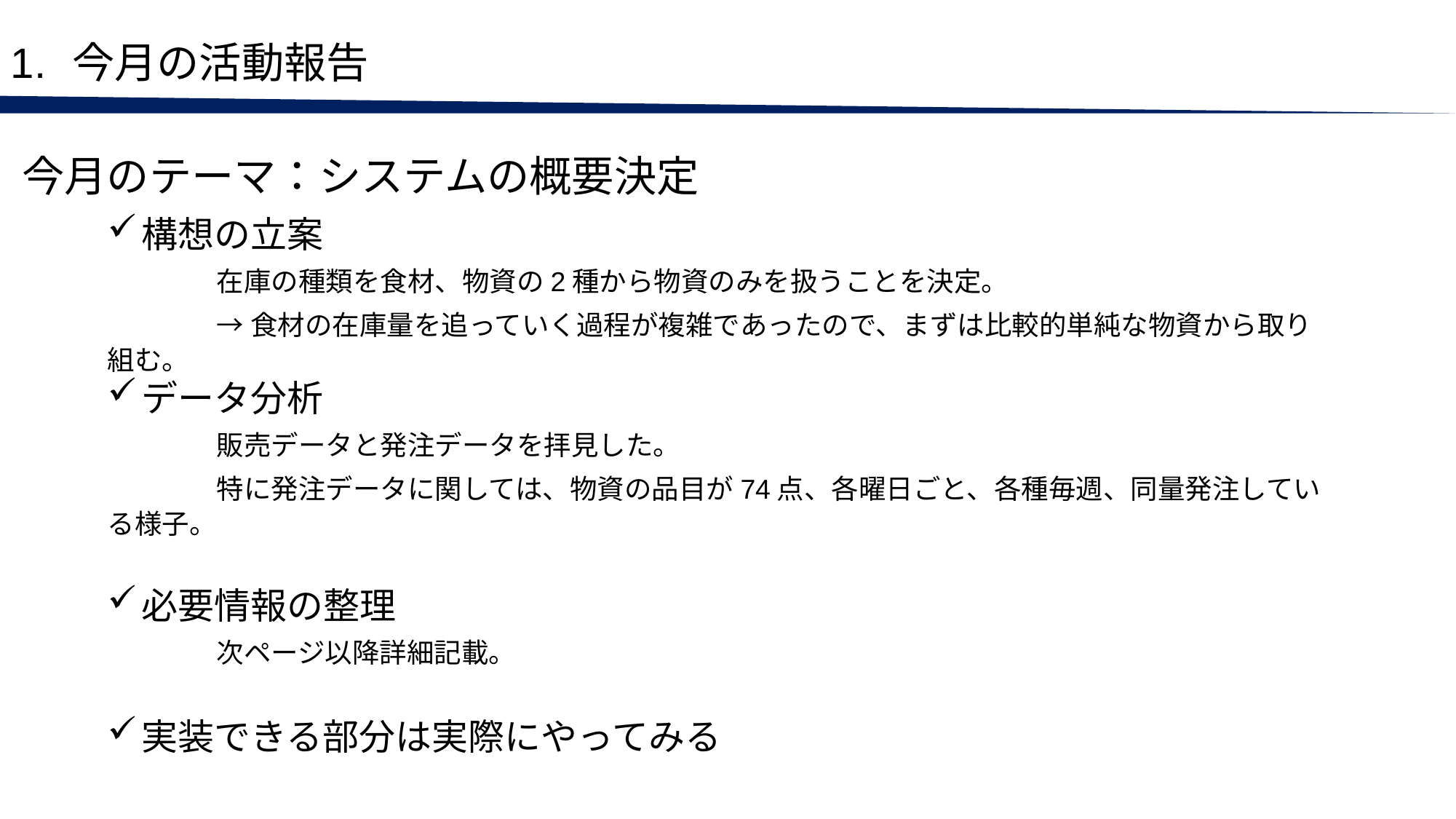

今月の活動報告
今月のテーマ：システムの概要決定
構想の立案
	在庫の種類を食材、物資の2種から物資のみを扱うことを決定。
	→食材の在庫量を追っていく過程が複雑であったので、まずは比較的単純な物資から取り組む。
データ分析
	販売データと発注データを拝見した。
	特に発注データに関しては、物資の品目が74点、各曜日ごと、各種毎週、同量発注している様子。

必要情報の整理
	次ページ以降詳細記載。

実装できる部分は実際にやってみる